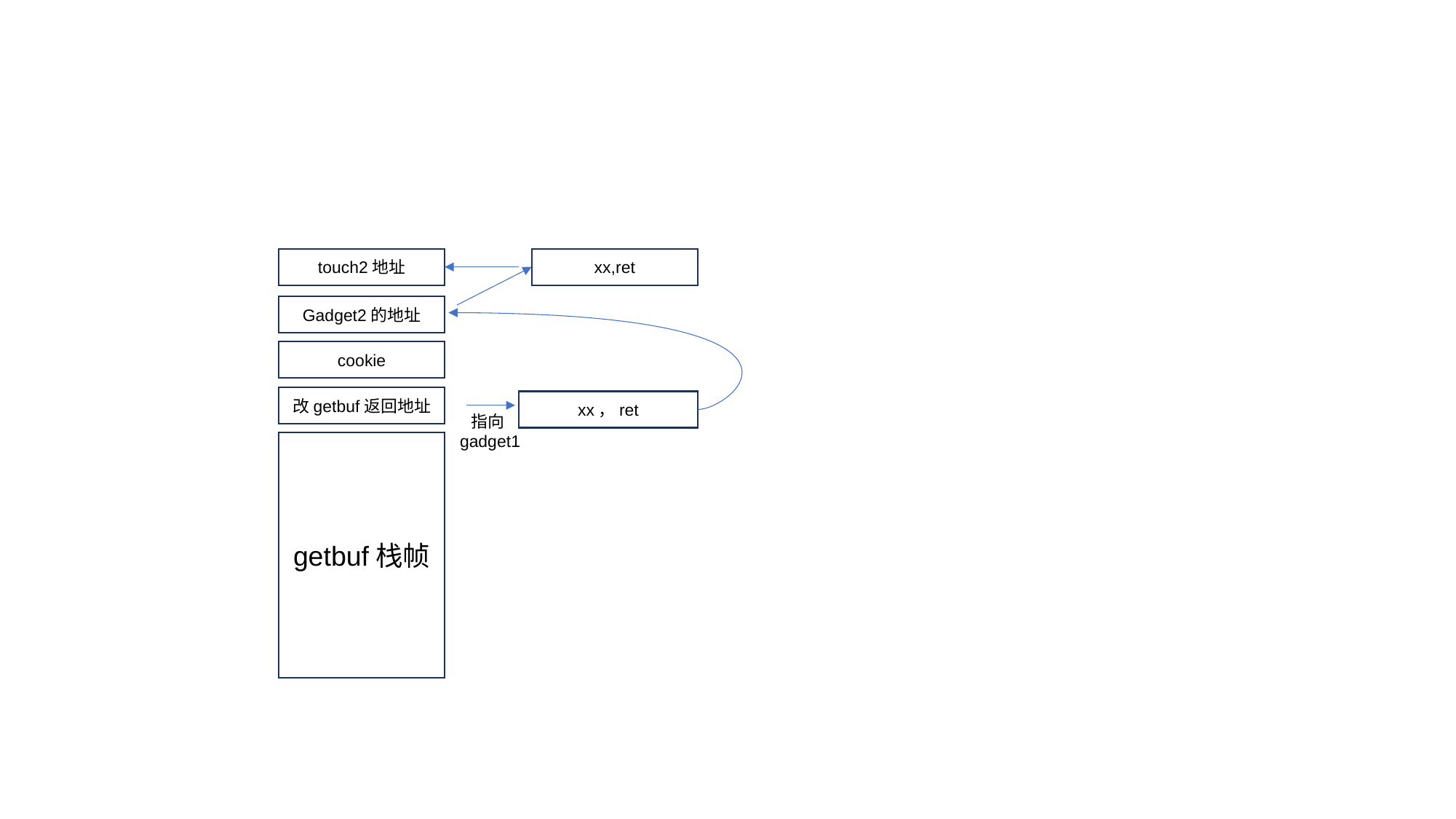

touch2地址
xx,ret
Gadget2的地址
cookie
改getbuf返回地址
xx，ret
指向gadget1
getbuf栈帧